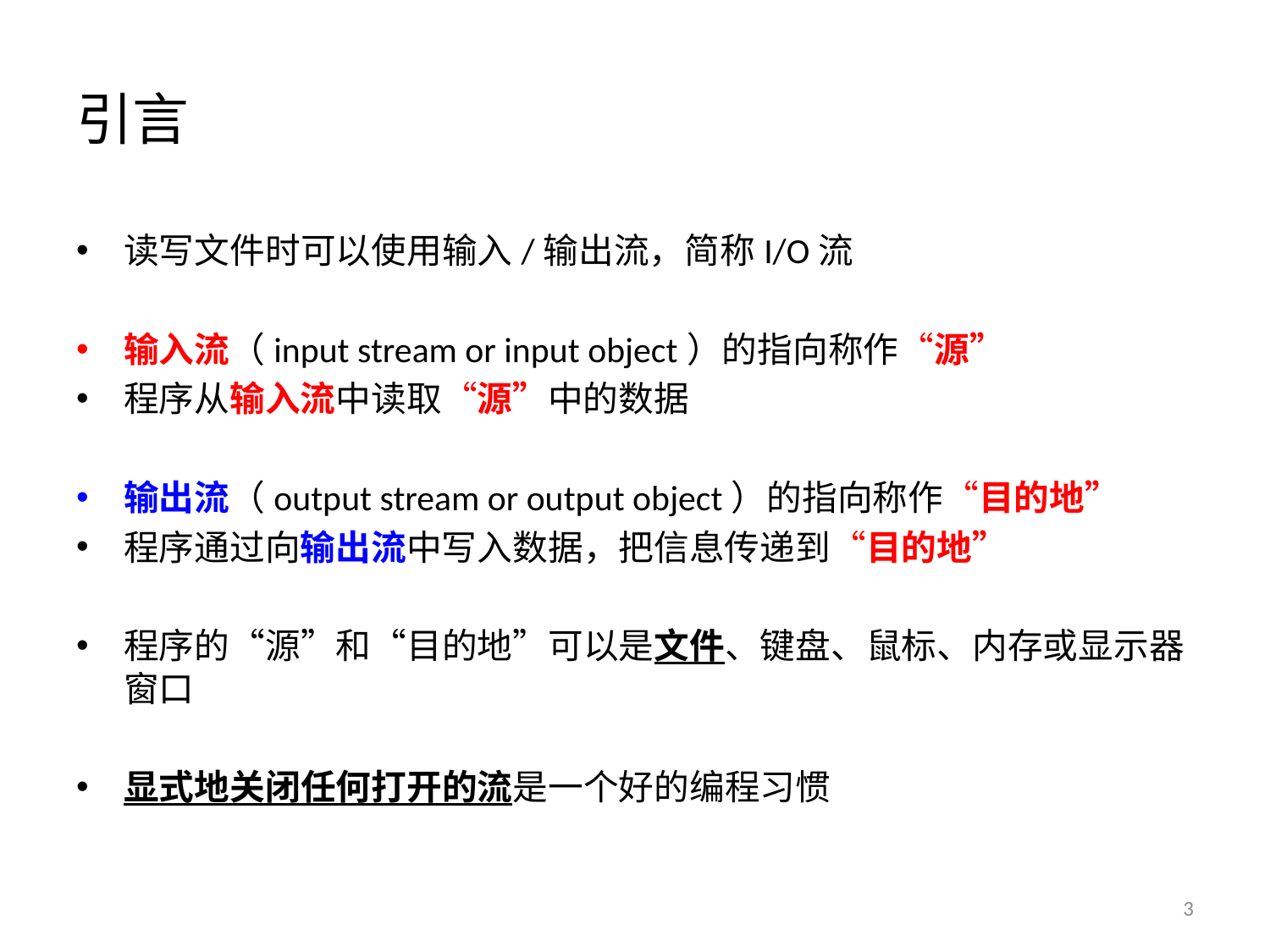

# 引言
读写文件时可以使用输入/输出流，简称I/O流

输入流（input stream or input object）的指向称作“源”
程序从输入流中读取“源”中的数据

输出流（output stream or output object）的指向称作“目的地”
程序通过向输出流中写入数据，把信息传递到“目的地”

程序的“源”和“目的地”可以是文件、键盘、鼠标、内存或显示器窗口

显式地关闭任何打开的流是一个好的编程习惯
3